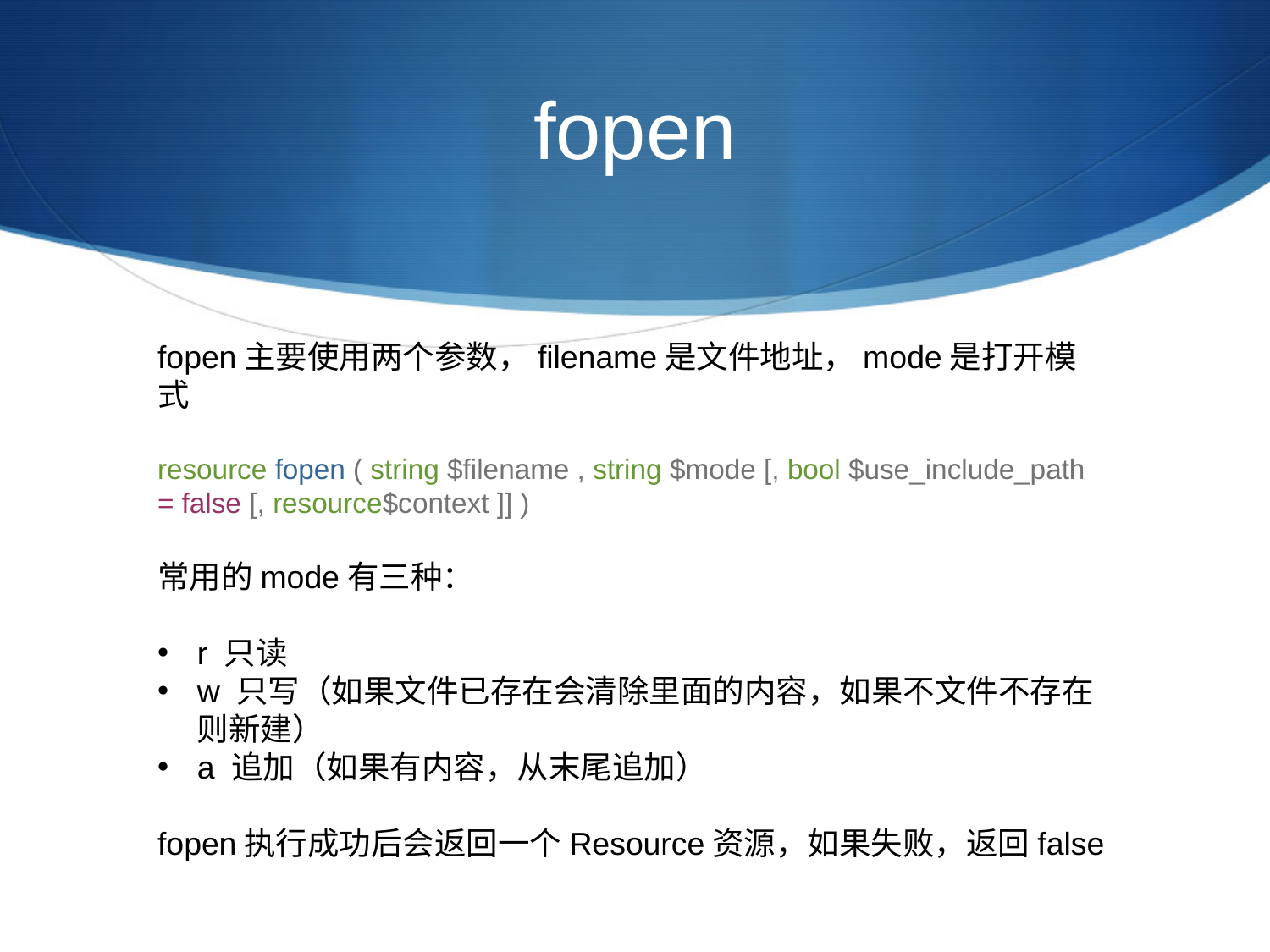

# fopen
fopen主要使用两个参数，filename是文件地址，mode是打开模式

resource fopen ( string $filename , string $mode [, bool $use_include_path = false [, resource$context ]] )

常用的mode有三种：

r 只读
w 只写（如果文件已存在会清除里面的内容，如果不文件不存在则新建）
a 追加（如果有内容，从末尾追加）

fopen执行成功后会返回一个Resource资源，如果失败，返回false